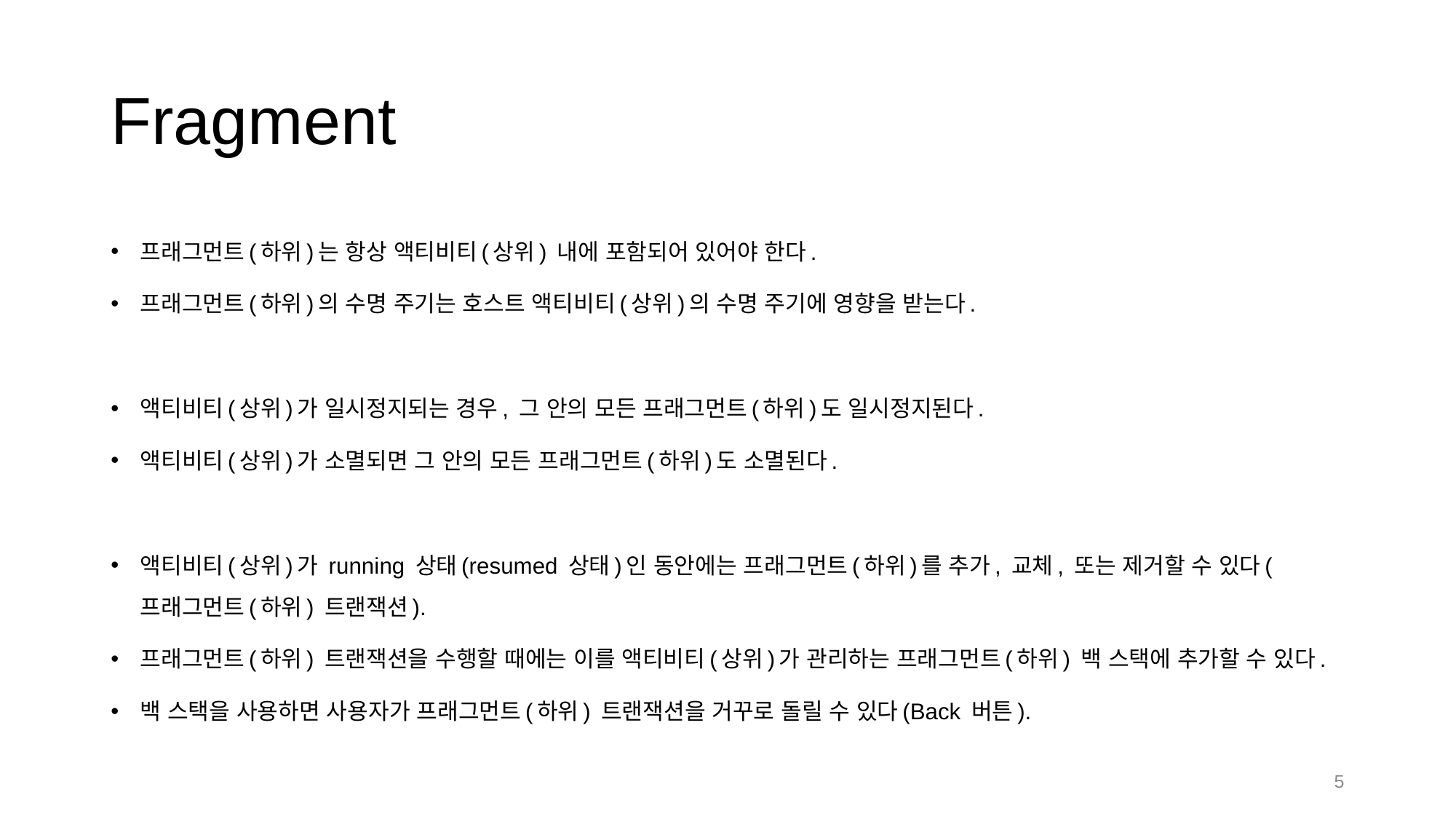

# Fragment
프래그먼트(하위)는 항상 액티비티(상위) 내에 포함되어 있어야 한다.
프래그먼트(하위)의 수명 주기는 호스트 액티비티(상위)의 수명 주기에 영향을 받는다.

액티비티(상위)가 일시정지되는 경우, 그 안의 모든 프래그먼트(하위)도 일시정지된다.
액티비티(상위)가 소멸되면 그 안의 모든 프래그먼트(하위)도 소멸된다.

액티비티(상위)가 running 상태(resumed 상태)인 동안에는 프래그먼트(하위)를 추가, 교체, 또는 제거할 수 있다(프래그먼트(하위) 트랜잭션).
프래그먼트(하위) 트랜잭션을 수행할 때에는 이를 액티비티(상위)가 관리하는 프래그먼트(하위) 백 스택에 추가할 수 있다.
백 스택을 사용하면 사용자가 프래그먼트(하위) 트랜잭션을 거꾸로 돌릴 수 있다(Back 버튼).
5